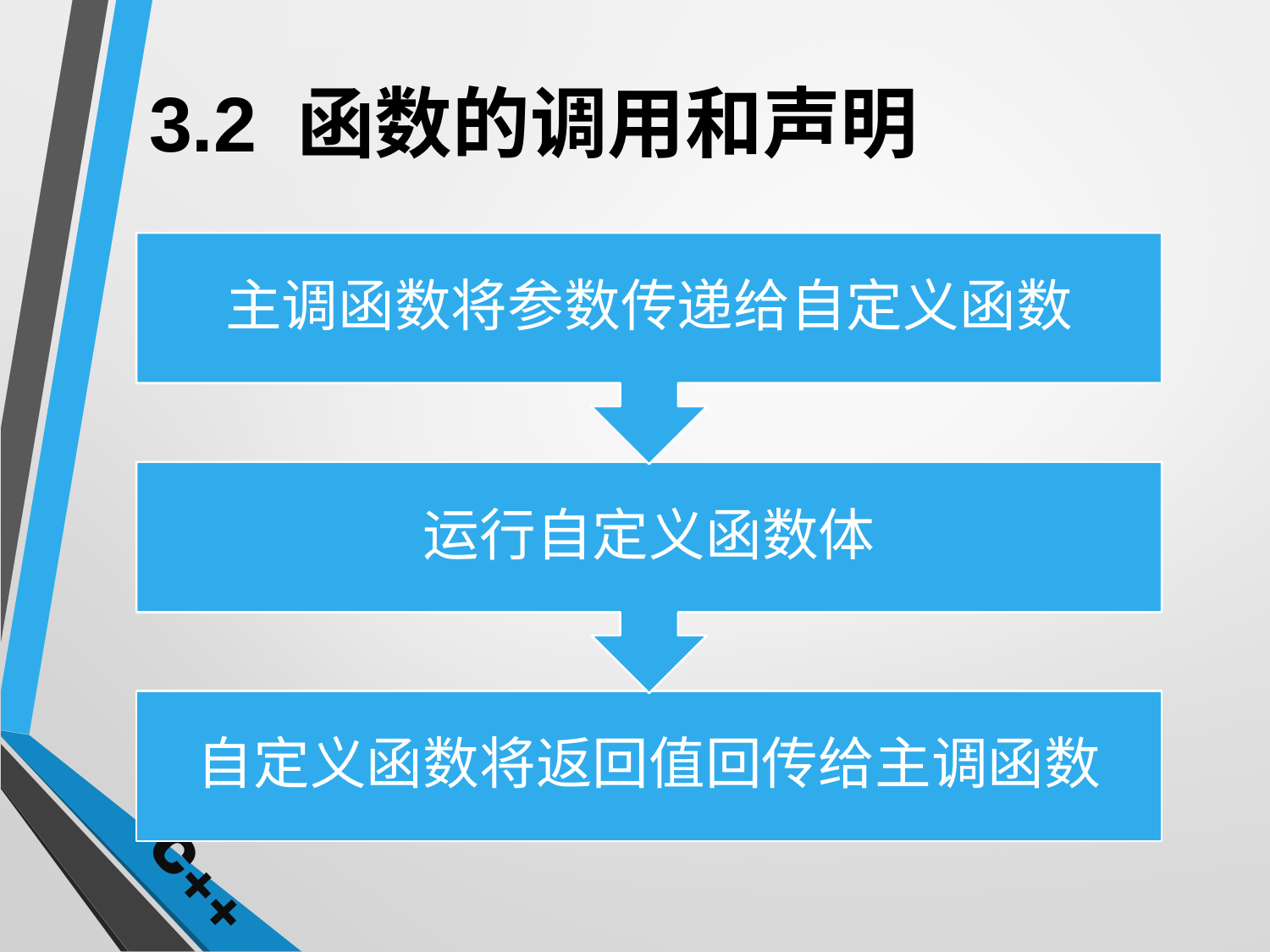

# 3.2 函数的调用和声明
自定义函数将返回值回传给主调函数
运行自定义函数体
主调函数将参数传递给自定义函数